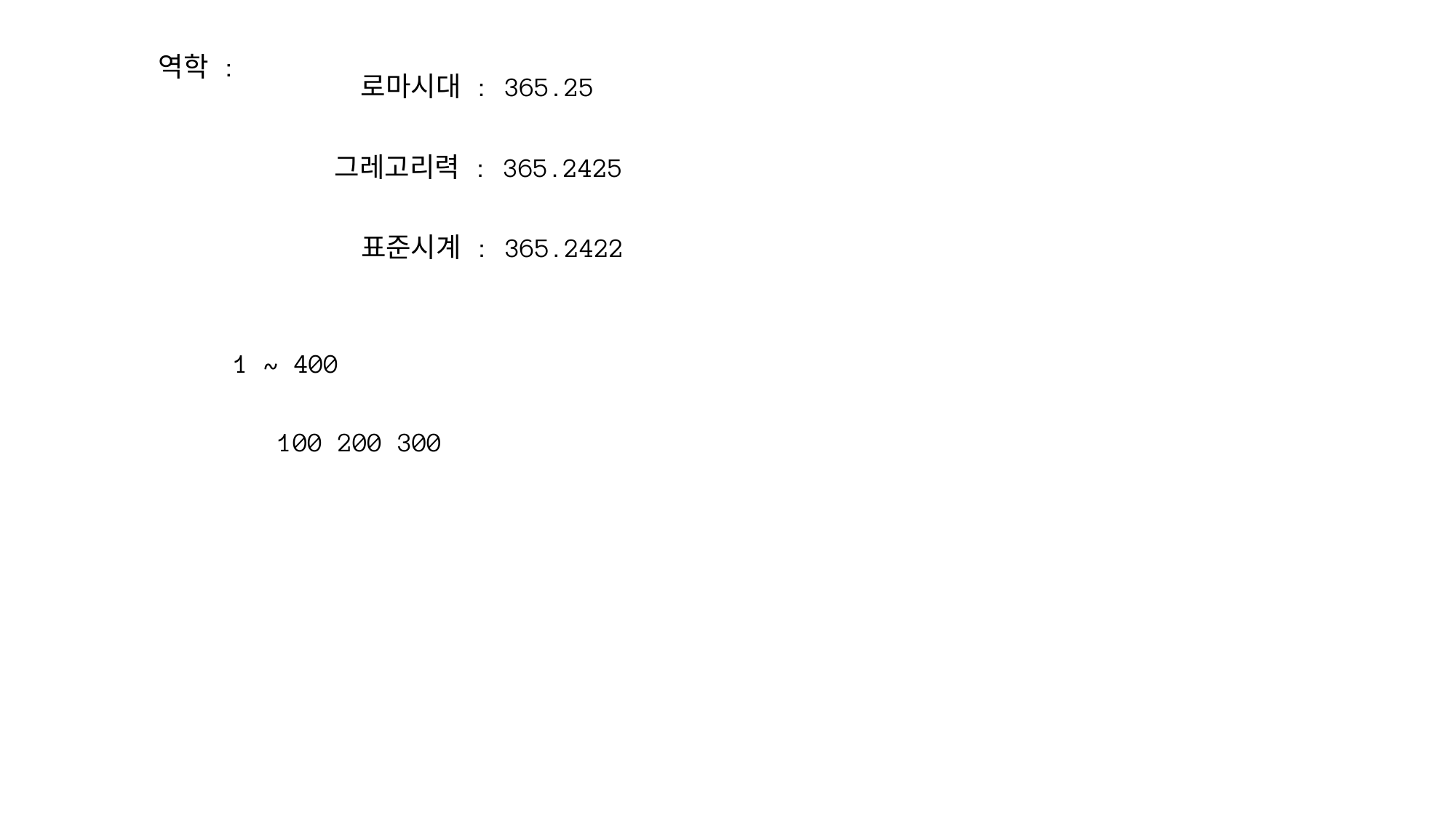

역학 :
로마시대 : 365.25
그레고리력 : 365.2425
표준시계 : 365.2422
1 ~ 400
100 200 300